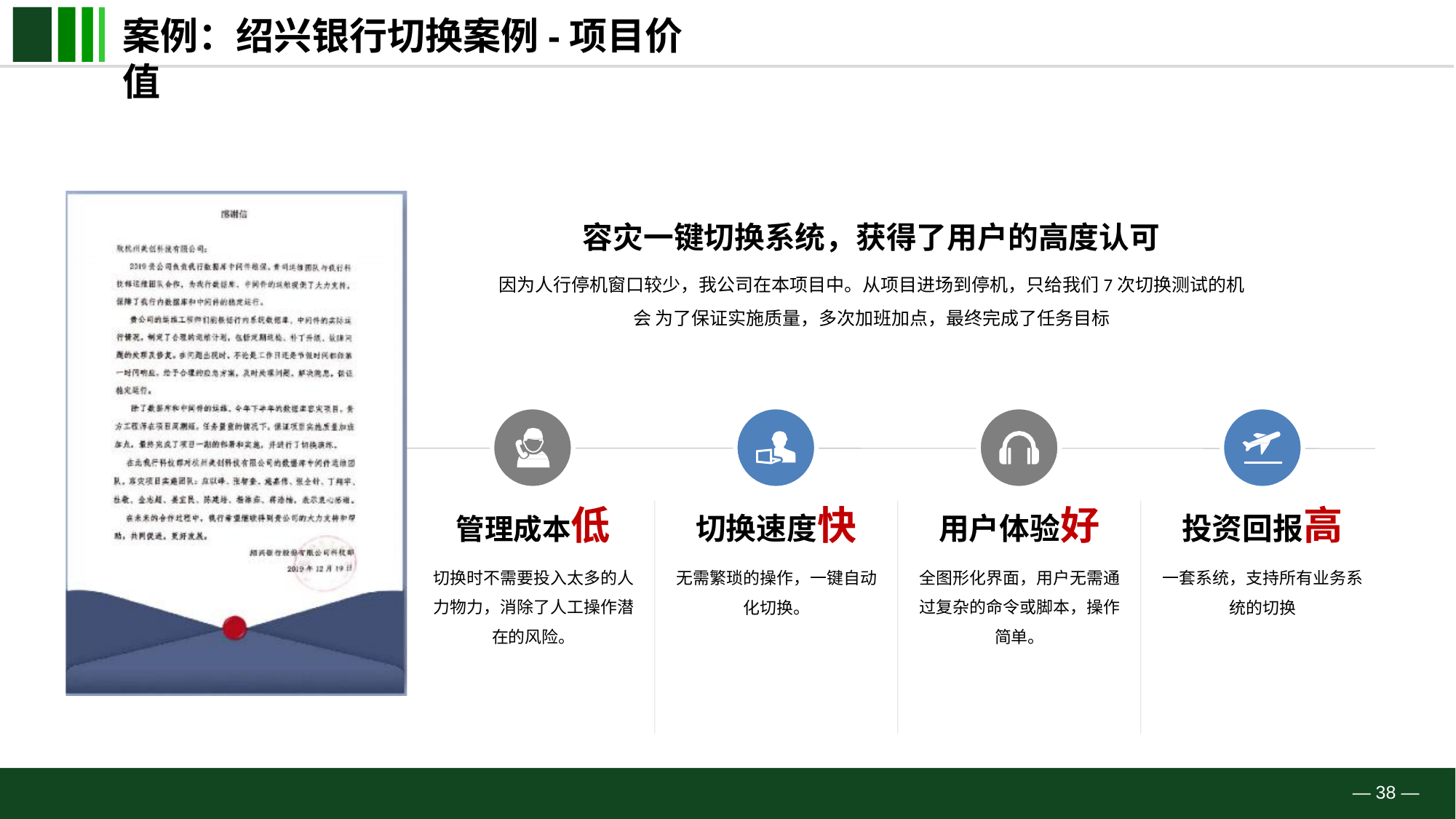

# 案例：绍兴银行切换案例-项目价值

容灾一键切换系统，获得了用户的高度认可
因为人行停机窗口较少，我公司在本项目中。从项目进场到停机，只给我们7次切换测试的机会 为了保证实施质量，多次加班加点，最终完成了任务目标

管理成本低
切换时不需要投入太多的人 力物力，消除了人工操作潜 在的风险。
切换速度快
无需繁琐的操作，一键自动 化切换。
用户体验好
全图形化界面，用户无需通 过复杂的命令或脚本，操作 简单。
投资回报高
一套系统，支持所有业务系 统的切换

— 38 —